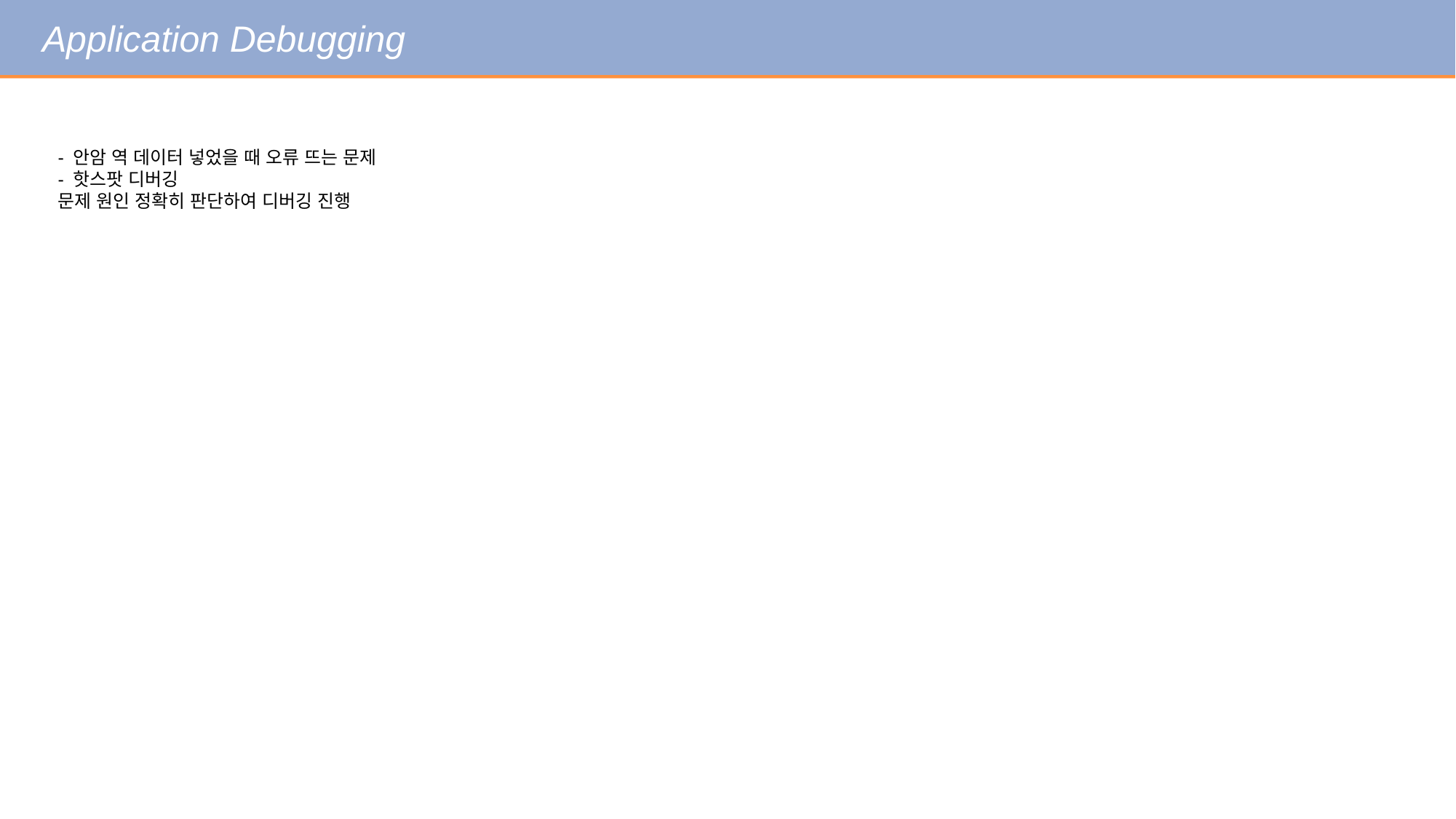

Application Debugging
- 안암 역 데이터 넣었을 때 오류 뜨는 문제
- 핫스팟 디버깅
문제 원인 정확히 판단하여 디버깅 진행